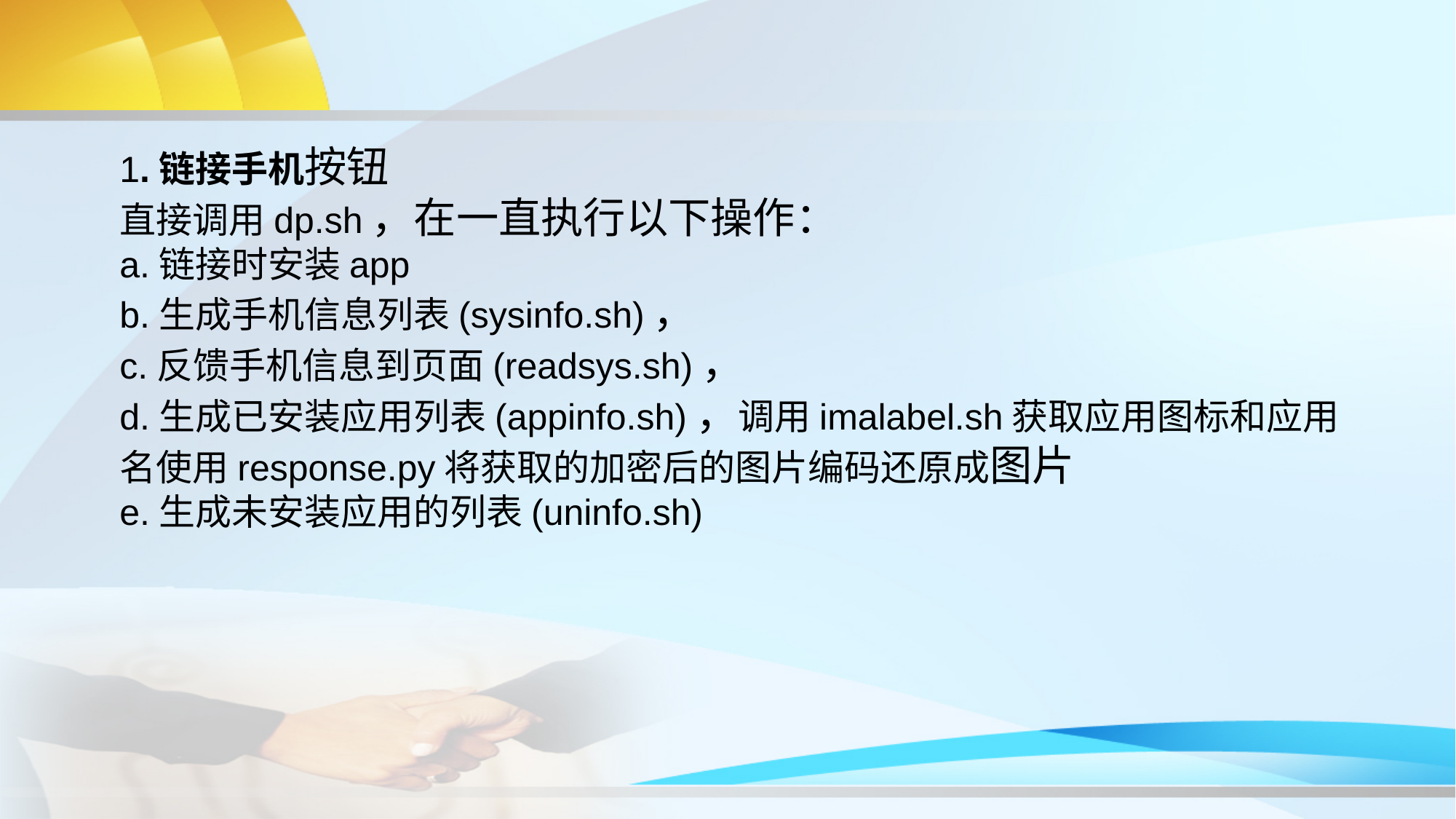

1.链接手机按钮
直接调用dp.sh，在一直执行以下操作：
a.链接时安装app
b.生成手机信息列表(sysinfo.sh)，
c.反馈手机信息到页面(readsys.sh)，
d.生成已安装应用列表(appinfo.sh)，调用imalabel.sh获取应用图标和应用名使用response.py将获取的加密后的图片编码还原成图片
e.生成未安装应用的列表(uninfo.sh)